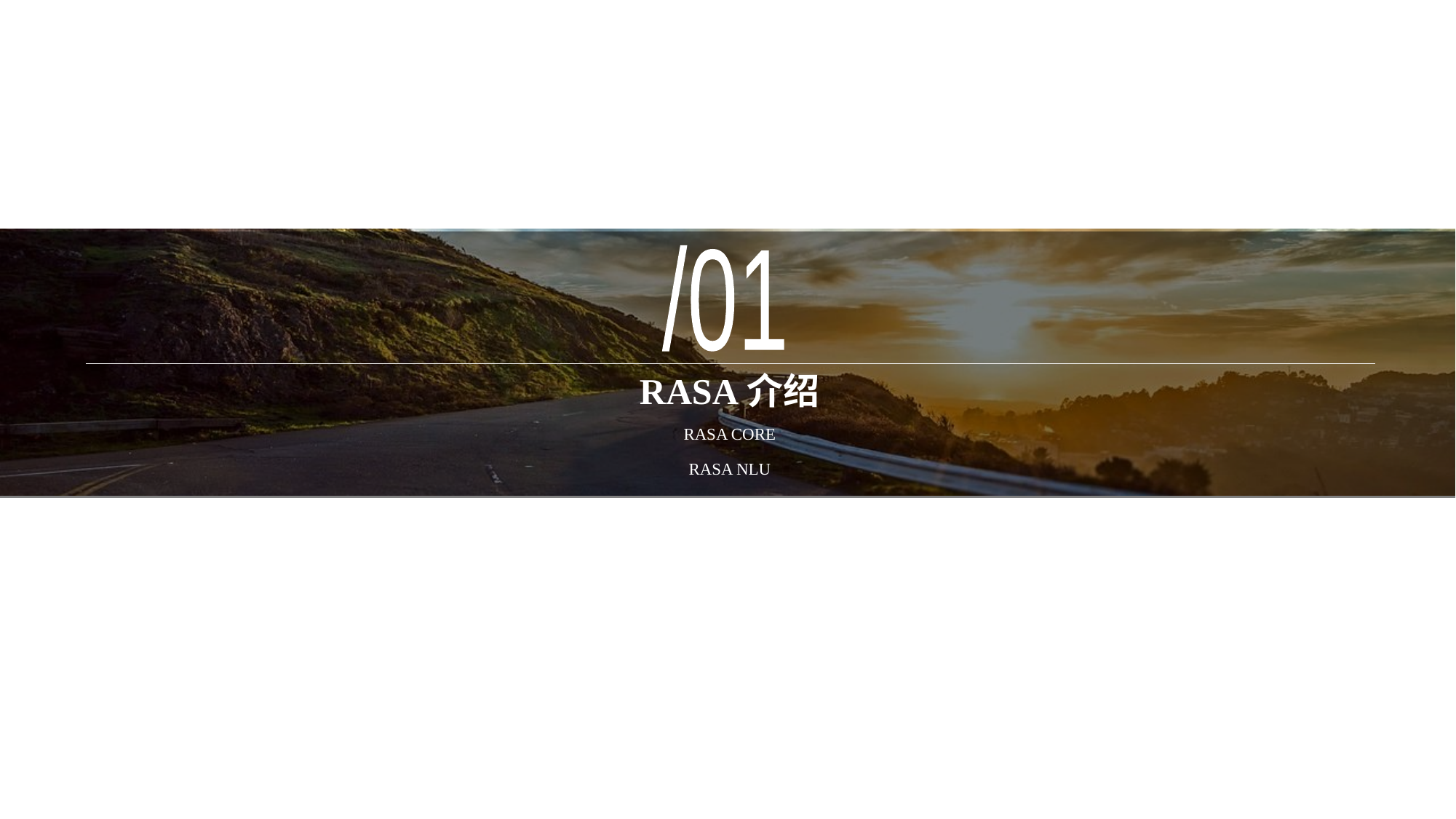

/01
# RASA介绍
RASA CORE
RASA NLU